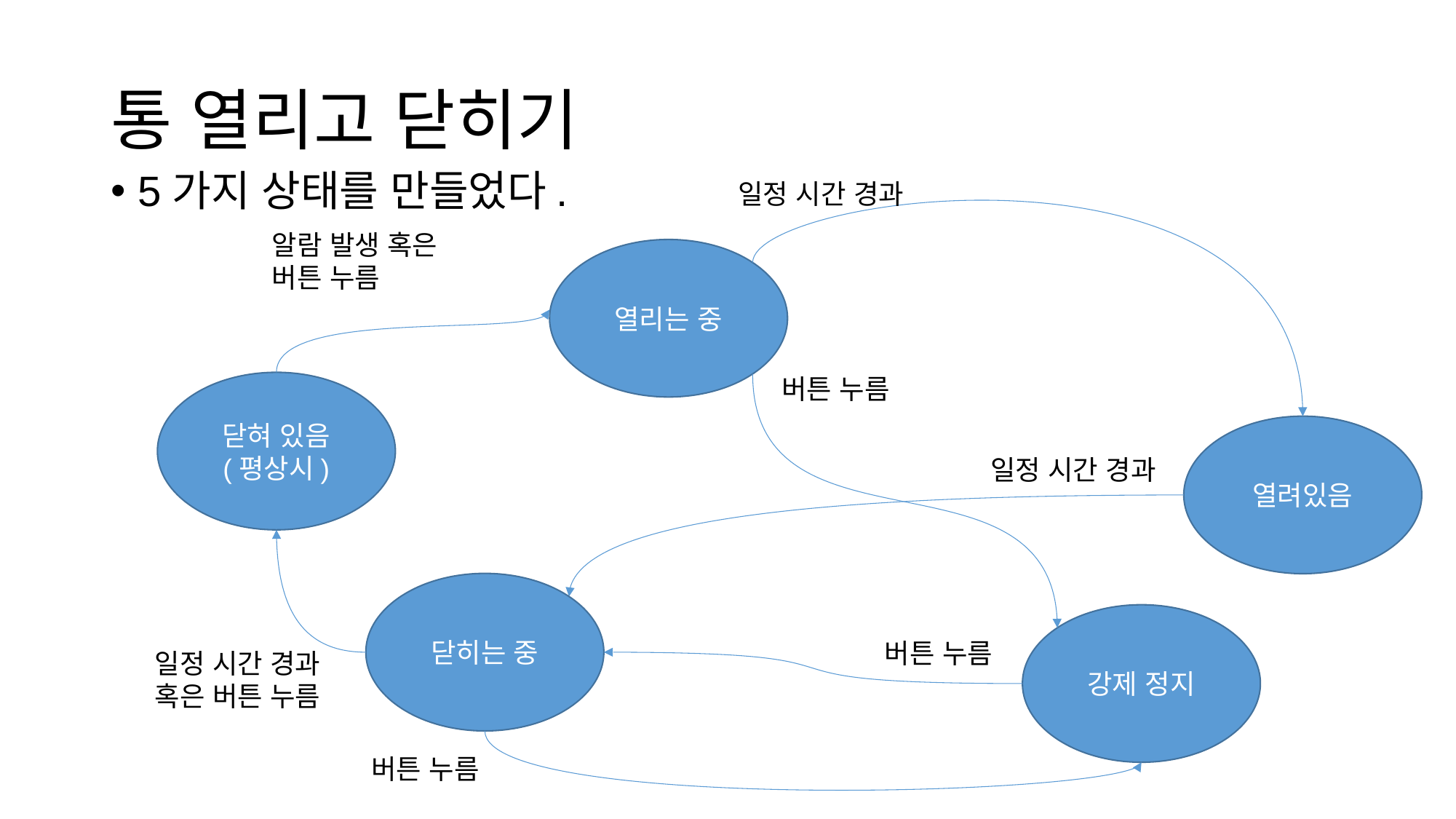

# 통 열리고 닫히기
5가지 상태를 만들었다.
일정 시간 경과
알람 발생 혹은 버튼 누름
열리는 중
버튼 누름
닫혀 있음
(평상시)
열려있음
일정 시간 경과
닫히는 중
강제 정지
버튼 누름
일정 시간 경과
혹은 버튼 누름
버튼 누름